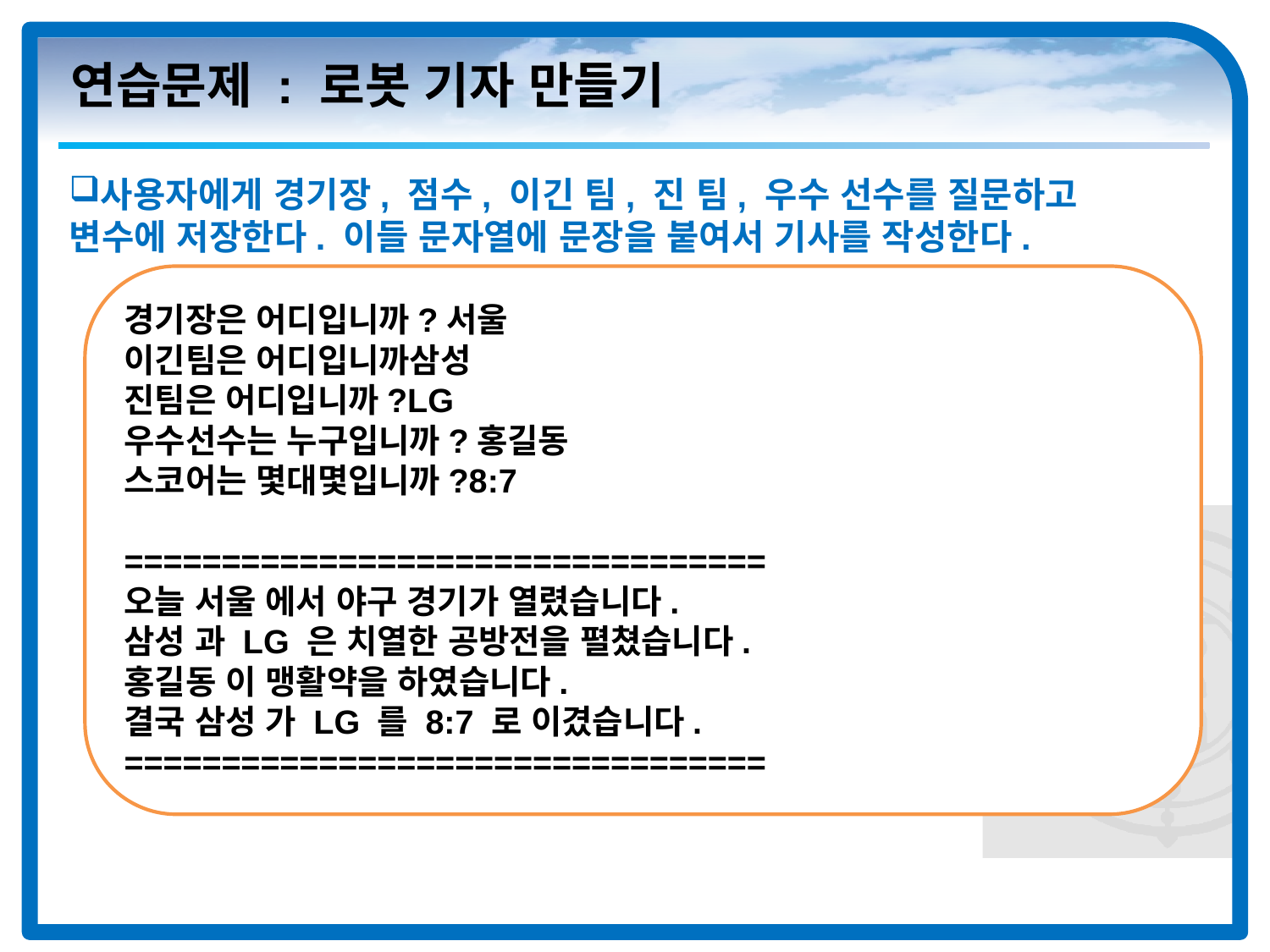

# 연습문제 : 로봇 기자 만들기
사용자에게 경기장, 점수, 이긴 팀, 진 팀, 우수 선수를 질문하고 변수에 저장한다. 이들 문자열에 문장을 붙여서 기사를 작성한다.
경기장은 어디입니까?서울
이긴팀은 어디입니까삼성
진팀은 어디입니까?LG
우수선수는 누구입니까?홍길동
스코어는 몇대몇입니까?8:7

=================================
오늘 서울 에서 야구 경기가 열렸습니다.
삼성 과 LG 은 치열한 공방전을 펼쳤습니다.
홍길동 이 맹활약을 하였습니다.
결국 삼성 가 LG 를 8:7 로 이겼습니다.
=================================